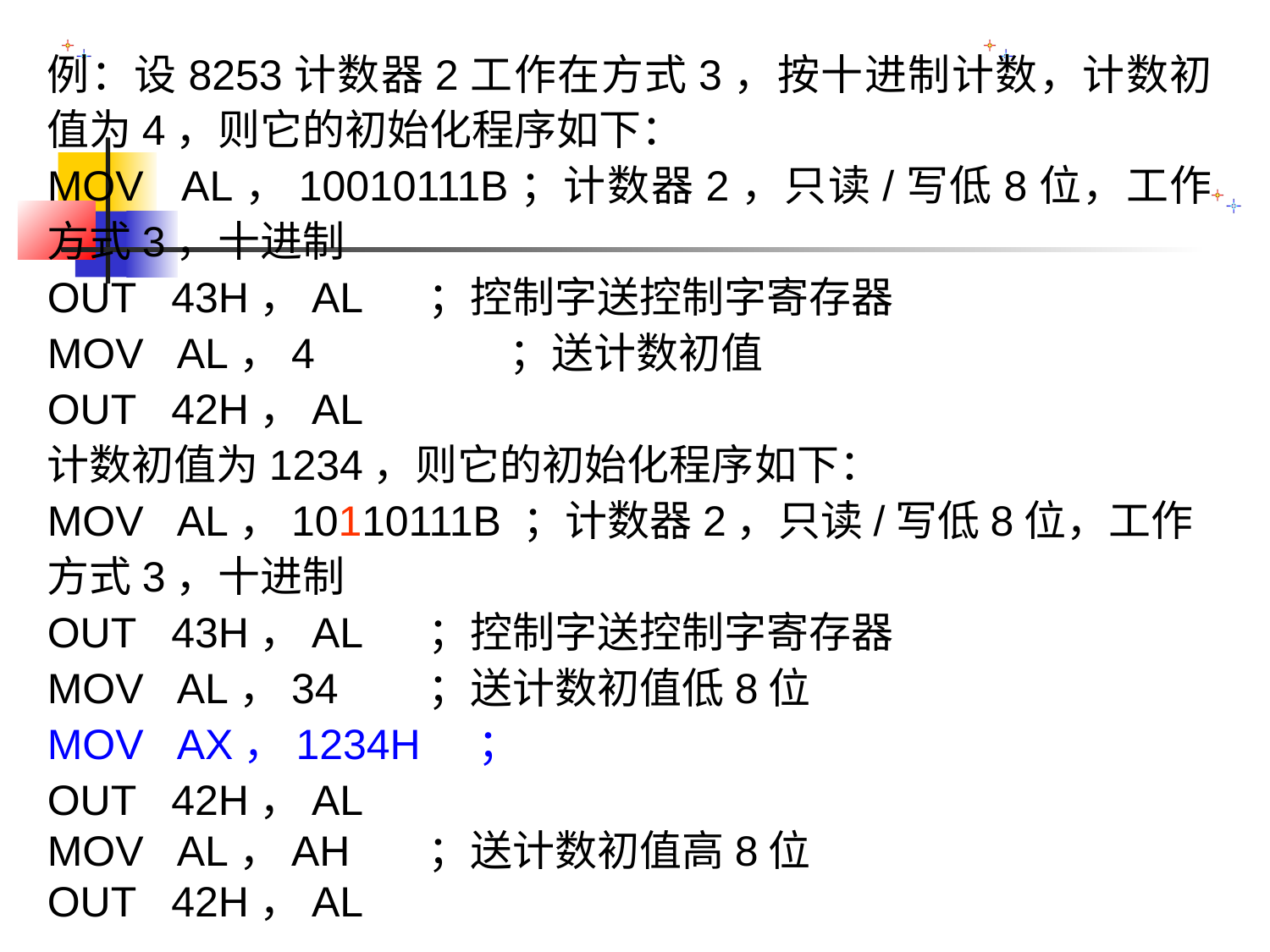

例：设8253计数器2工作在方式3，按十进制计数，计数初值为4，则它的初始化程序如下：
MOV   AL，10010111B；计数器2，只读/写低8位，工作方式3，十进制
OUT   43H，AL	；控制字送控制字寄存器
MOV   AL，4	      ；送计数初值
OUT   42H，AL
计数初值为1234，则它的初始化程序如下：
MOV   AL，10110111B ；计数器2，只读/写低8位，工作方式3，十进制
OUT   43H，AL	；控制字送控制字寄存器
MOV   AL，34	；送计数初值低8位
MOV   AX，1234H    ；
OUT   42H，AL
MOV   AL，AH	；送计数初值高8位
OUT   42H，AL